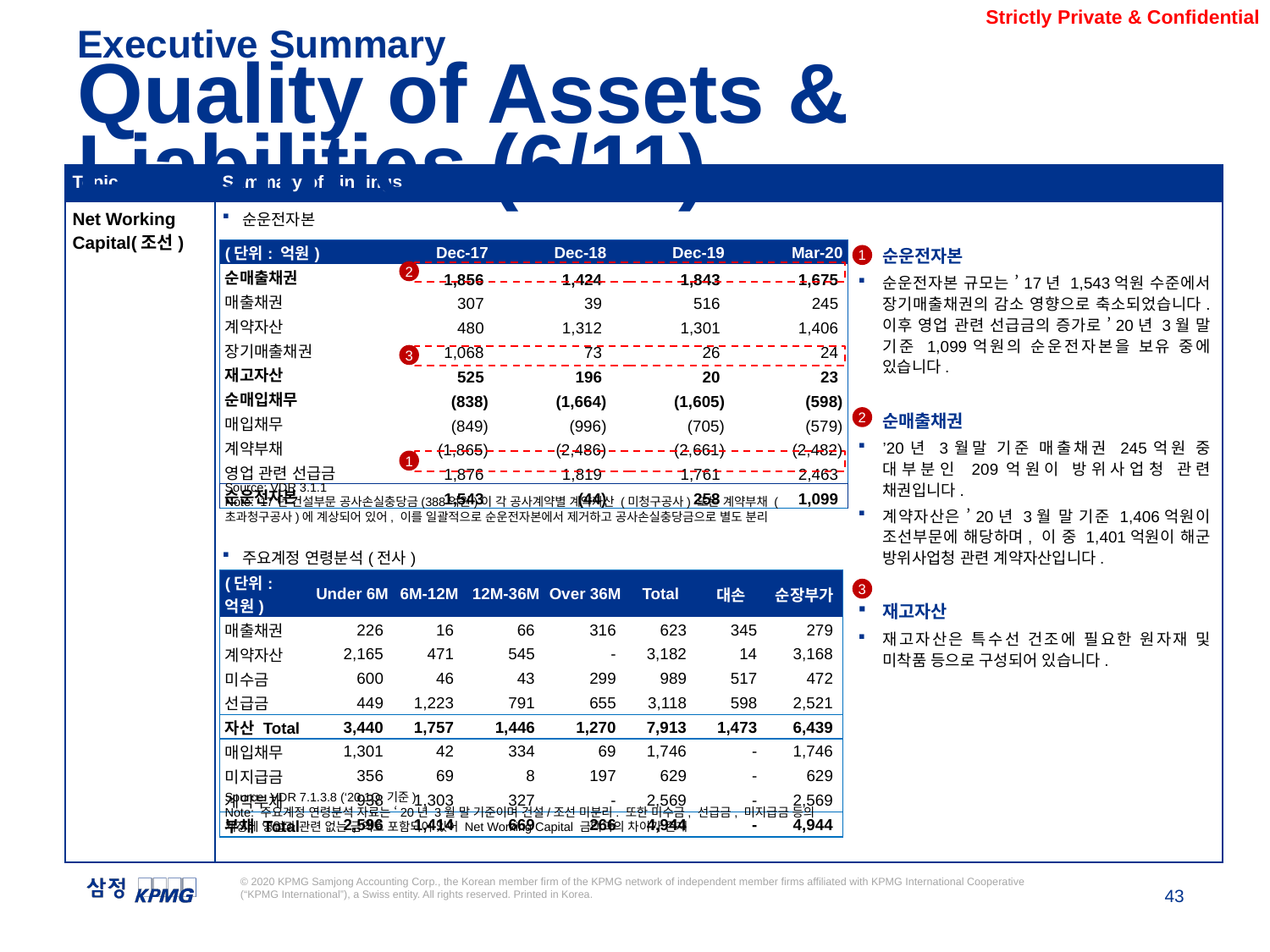

Executive Summary
Quality of Assets & Liabilities (6/11)
| Topic | Summary of Findings |
| --- | --- |
| Net Working Capital(조선) | 순운전자본 주요계정 연령분석(전사) |
순운전자본
순운전자본 규모는 ’17년 1,543억원 수준에서 장기매출채권의 감소 영향으로 축소되었습니다. 이후 영업 관련 선급금의 증가로 ’20년 3월 말 기준 1,099억원의 순운전자본을 보유 중에 있습니다.

순매출채권
’20년 3월말 기준 매출채권 245억원 중 대부분인 209억원이 방위사업청 관련 채권입니다.
계약자산은 ’20년 3월 말 기준 1,406억원이 조선부문에 해당하며, 이 중 1,401억원이 해군 방위사업청 관련 계약자산입니다.

재고자산
재고자산은 특수선 건조에 필요한 원자재 및 미착품 등으로 구성되어 있습니다.
| (단위: 억원) | Dec-17 | Dec-18 | Dec-19 | Mar-20 |
| --- | --- | --- | --- | --- |
| 순매출채권 | 1,856 | 1,424 | 1,843 | 1,675 |
| 매출채권 | 307 | 39 | 516 | 245 |
| 계약자산 | 480 | 1,312 | 1,301 | 1,406 |
| 장기매출채권 | 1,068 | 73 | 26 | 24 |
| 재고자산 | 525 | 196 | 20 | 23 |
| 순매입채무 | (838) | (1,664) | (1,605) | (598) |
| 매입채무 | (849) | (996) | (705) | (579) |
| 계약부채 | (1,865) | (2,486) | (2,661) | (2,482) |
| 영업 관련 선급금 | 1,876 | 1,819 | 1,761 | 2,463 |
| 순운전자본 | 1,543 | (44) | 258 | 1,099 |
1
2

3

2
1

Source: VDR 3.1.1
Note: ’17년 건설부문 공사손실충당금(388억원)이 각 공사계약별 계약자산 (미청구공사) 또는 계약부채 (초과청구공사)에 계상되어 있어, 이를 일괄적으로 순운전자본에서 제거하고 공사손실충당금으로 별도 분리

| (단위: 억원) | Under 6M | 6M-12M | 12M-36M | Over 36M | Total | 대손 | 순장부가 |
| --- | --- | --- | --- | --- | --- | --- | --- |
| 매출채권 | 226 | 16 | 66 | 316 | 623 | 345 | 279 |
| 계약자산 | 2,165 | 471 | 545 | - | 3,182 | 14 | 3,168 |
| 미수금 | 600 | 46 | 43 | 299 | 989 | 517 | 472 |
| 선급금 | 449 | 1,223 | 791 | 655 | 3,118 | 598 | 2,521 |
| 자산 Total | 3,440 | 1,757 | 1,446 | 1,270 | 7,913 | 1,473 | 6,439 |
| 매입채무 | 1,301 | 42 | 334 | 69 | 1,746 | - | 1,746 |
| 미지급금 | 356 | 69 | 8 | 197 | 629 | - | 629 |
| 계약부채 | 938 | 1,303 | 327 | - | 2,569 | - | 2,569 |
| 부채 Total | 2,596 | 1,414 | 669 | 266 | 4,944 | - | 4,944 |
3
Source: VDR 7.1.3.8 (‘20.1Q 기준)
Note: 주요계정 연령분석 자료는 ‘20년 3월 말 기준이며 건설/조선 미분리. 또한 미수금, 선급금, 미지급금 등의 계정에 영업과 관련 없는 금액도 포함되어 있어 Net Working Capital 금액과의 차이가 존재